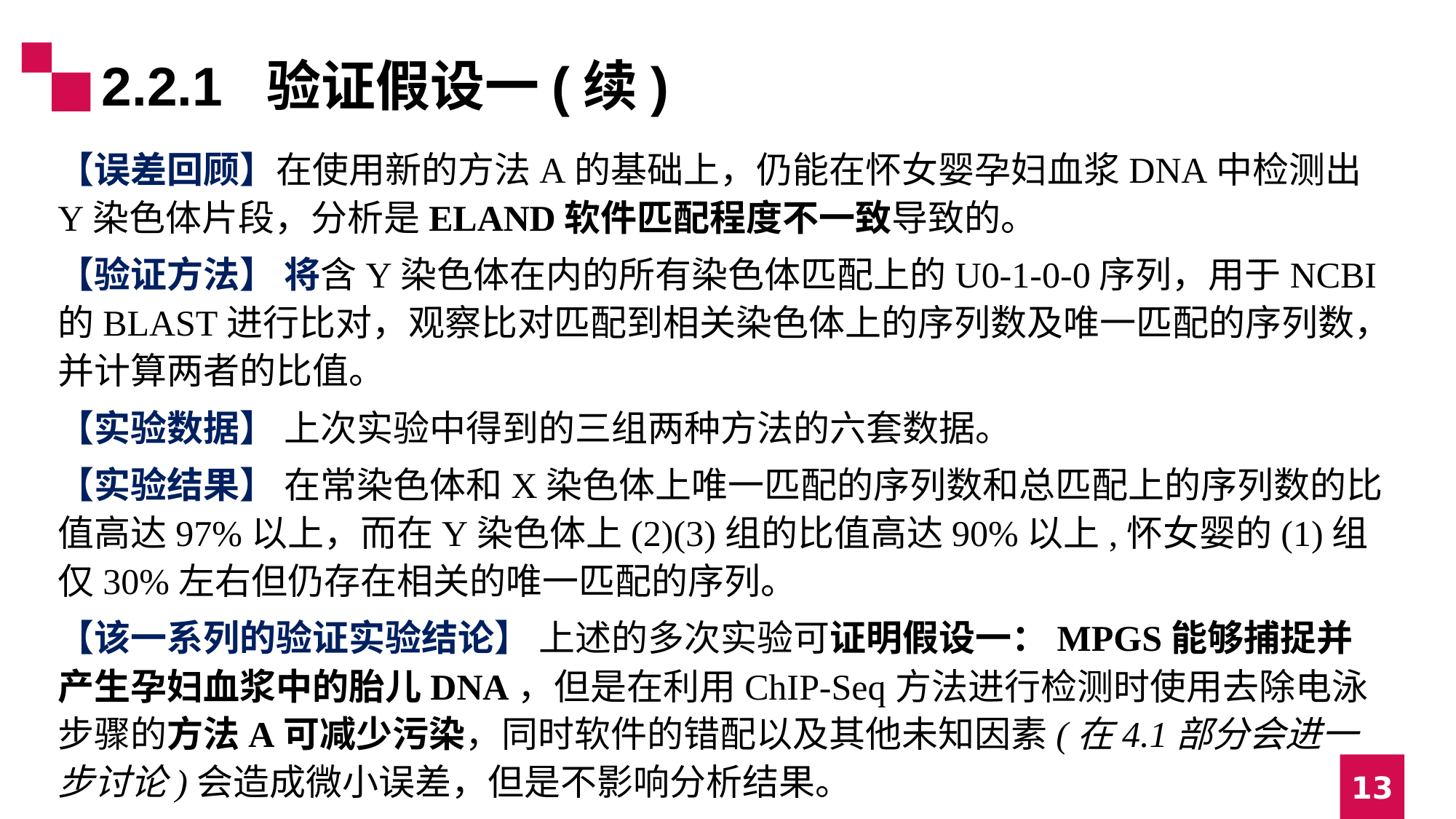

2.2.1  验证假设一(续)
【误差回顾】在使用新的方法A的基础上，仍能在怀女婴孕妇血浆DNA中检测出Y染色体片段，分析是ELAND软件匹配程度不一致导致的。
【验证方法】 将含Y染色体在内的所有染色体匹配上的U0-1-0-0序列，用于NCBI的BLAST进行比对，观察比对匹配到相关染色体上的序列数及唯一匹配的序列数，并计算两者的比值。
【实验数据】 上次实验中得到的三组两种方法的六套数据。
【实验结果】 在常染色体和X染色体上唯一匹配的序列数和总匹配上的序列数的比值高达97%以上，而在Y染色体上(2)(3)组的比值高达90%以上,怀女婴的(1)组仅30%左右但仍存在相关的唯一匹配的序列。
【该一系列的验证实验结论】 上述的多次实验可证明假设一：MPGS能够捕捉并产生孕妇血浆中的胎儿DNA，但是在利用ChIP-Seq方法进行检测时使用去除电泳步骤的方法A可减少污染，同时软件的错配以及其他未知因素(在4.1部分会进一步讨论)会造成微小误差，但是不影响分析结果。
13